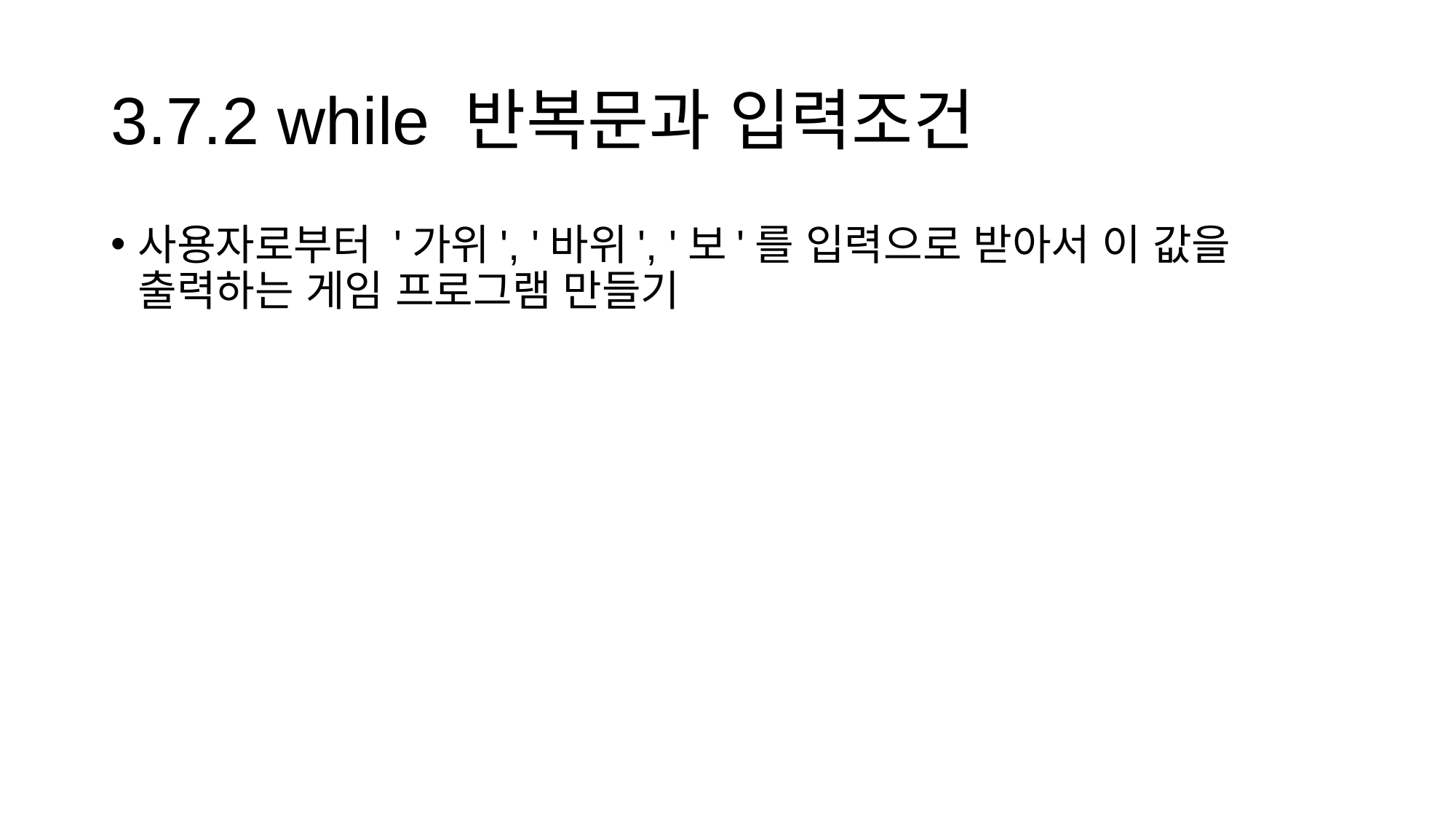

# 3.7.2 while 반복문과 입력조건
사용자로부터 '가위', '바위', '보'를 입력으로 받아서 이 값을 출력하는 게임 프로그램 만들기